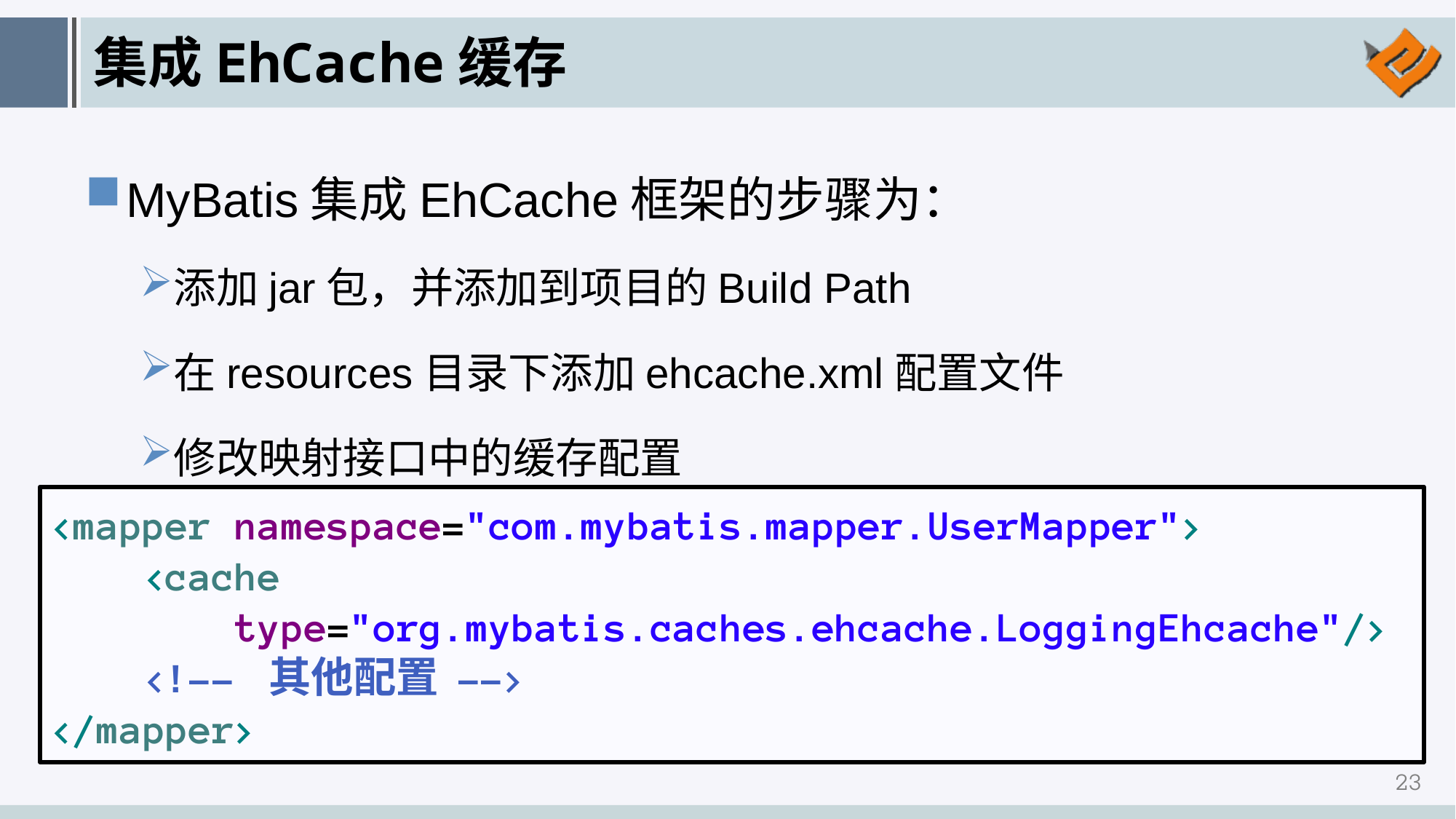

# 集成EhCache缓存
MyBatis集成EhCache框架的步骤为：
添加jar包，并添加到项目的Build Path
在resources目录下添加ehcache.xml配置文件
修改映射接口中的缓存配置
<mapper namespace="com.mybatis.mapper.UserMapper">
    <cache
        type="org.mybatis.caches.ehcache.LoggingEhcache"/>
    <!-- 其他配置 -->
</mapper>